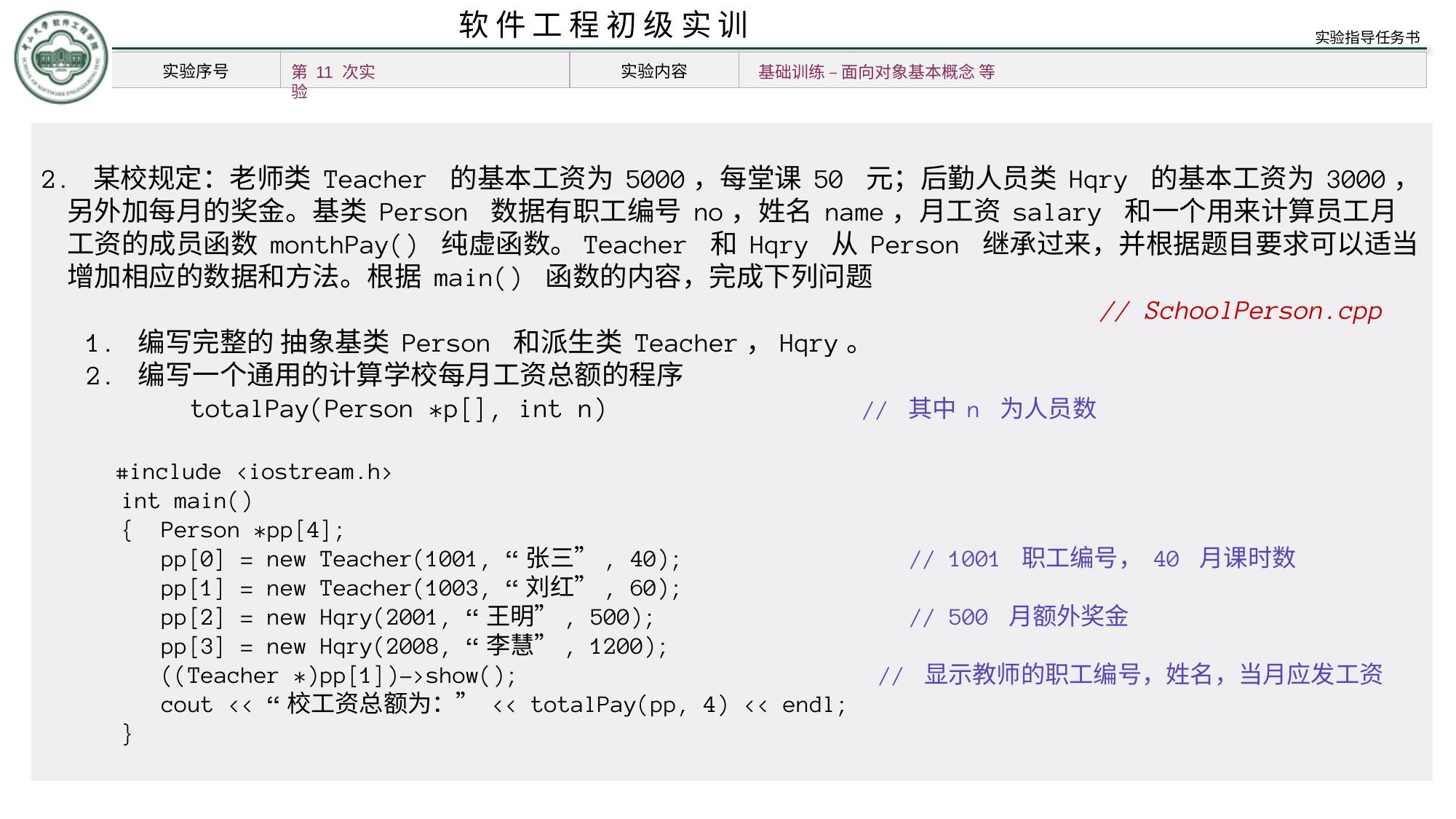

第 11 次实验
基础训练 – 面向对象基本概念 等

2. 某校规定：老师类 Teacher 的基本工资为 5000，每堂课 50 元；后勤人员类 Hqry 的基本工资为 3000，
   另外加每月的奖金。基类 Person 数据有职工编号 no，姓名 name，月工资 salary 和一个用来计算员工月
   工资的成员函数 monthPay() 纯虚函数。Teacher 和 Hqry 从 Person 继承过来，并根据题目要求可以适当
   增加相应的数据和方法。根据 main() 函数的内容，完成下列问题
                                                                       // SchoolPerson.cpp
   1. 编写完整的 抽象基类 Person 和派生类 Teacher，Hqry。
   2. 编写一个通用的计算学校每月工资总额的程序
          totalPay(Person *p[], int n)                 // 其中 n 为人员数

     #include <iostream.h>
      int main()
      {  Person *pp[4];
         pp[0] = new Teacher(1001, “张三”, 40);                 // 1001 职工编号， 40 月课时数
         pp[1] = new Teacher(1003, “刘红”, 60);
         pp[2] = new Hqry(2001, “王明”, 500);                   // 500 月额外奖金
         pp[3] = new Hqry(2008, “李慧”, 1200);
         ((Teacher *)pp[1])->show();                           // 显示教师的职工编号，姓名，当月应发工资
         cout << “校工资总额为：” << totalPay(pp, 4) << endl;
      }